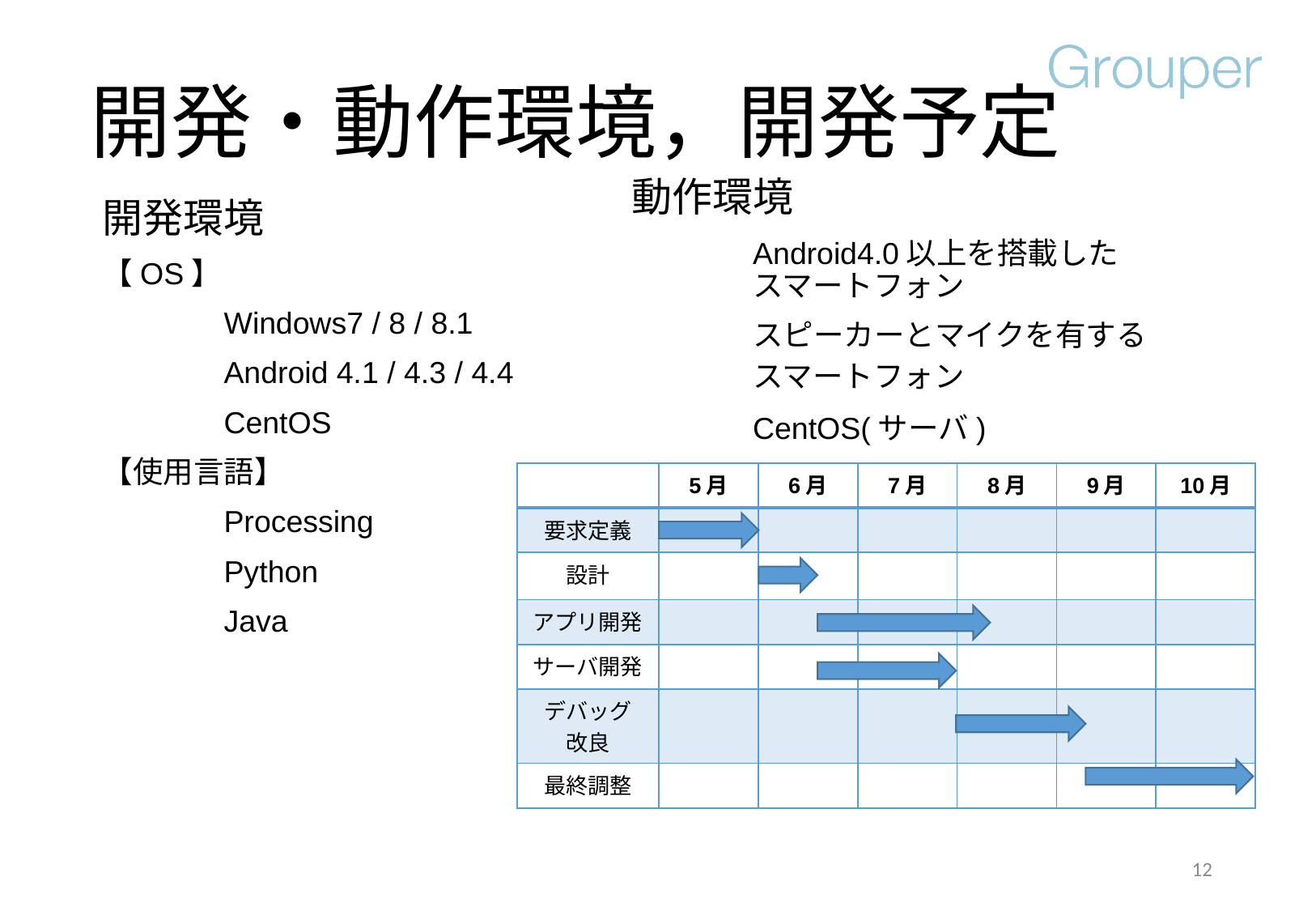

# 開発・動作環境，開発予定
動作環境
	Android4.0以上を搭載した
	スマートフォン
	スピーカーとマイクを有する
	スマートフォン
	CentOS(サーバ)
開発環境
【OS】
	Windows7 / 8 / 8.1
	Android 4.1 / 4.3 / 4.4
	CentOS
【使用言語】
	Processing
	Python
	Java

|  | 5月 | 6月 | 7月 | 8月 | 9月 | 10月 |
| --- | --- | --- | --- | --- | --- | --- |
| 要求定義 |  |  |  |  |  |  |
| 設計 |  |  |  |  |  |  |
| アプリ開発 |  |  |  |  |  |  |
| サーバ開発 |  |  |  |  |  |  |
| デバッグ 改良 |  |  |  |  |  |  |
| 最終調整 |  |  |  |  |  |  |

12